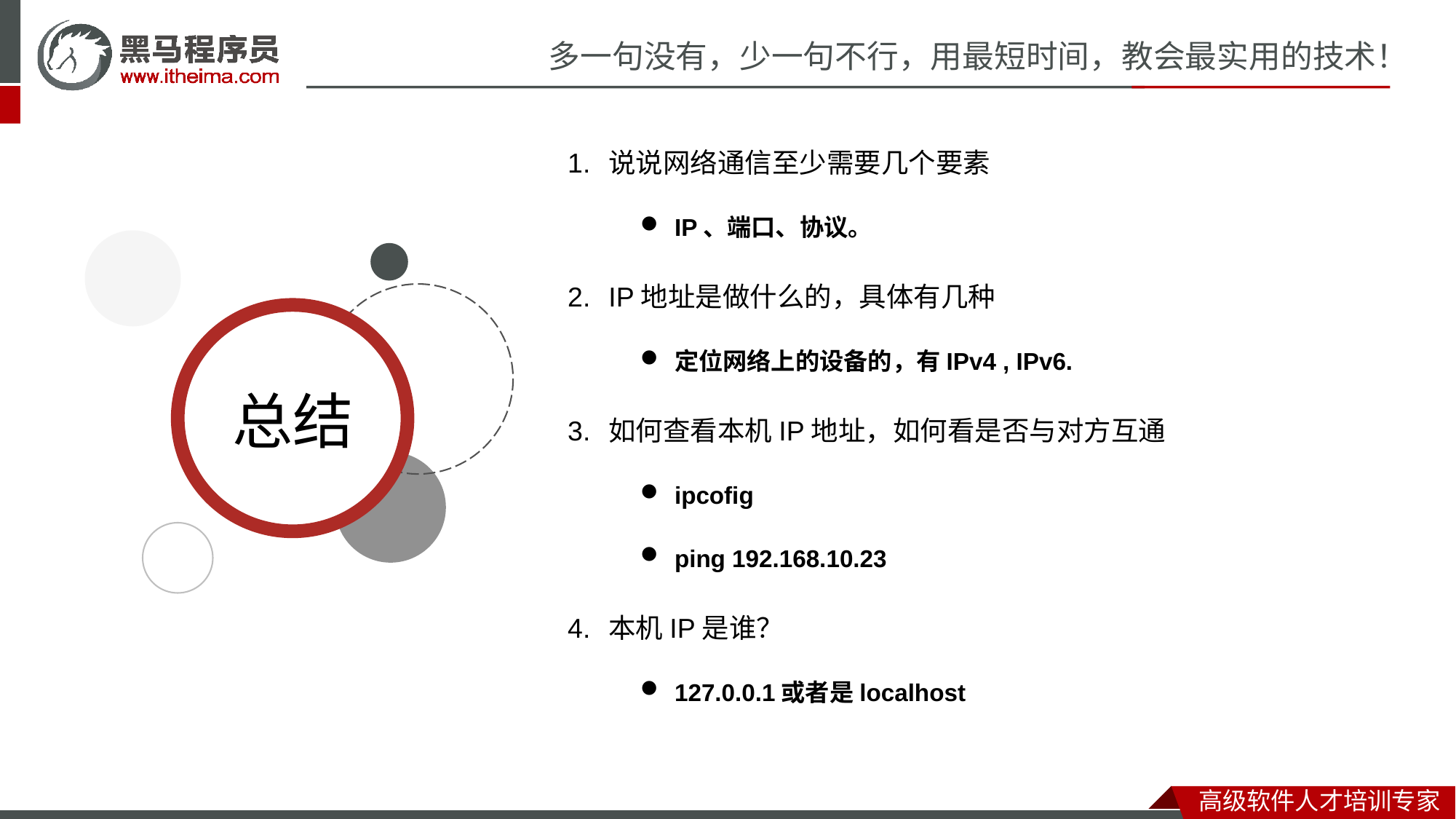

说说网络通信至少需要几个要素
IP、端口、协议。
IP地址是做什么的，具体有几种
定位网络上的设备的，有IPv4 , IPv6.
如何查看本机IP地址，如何看是否与对方互通
ipcofig
ping 192.168.10.23
本机IP是谁？
127.0.0.1或者是localhost